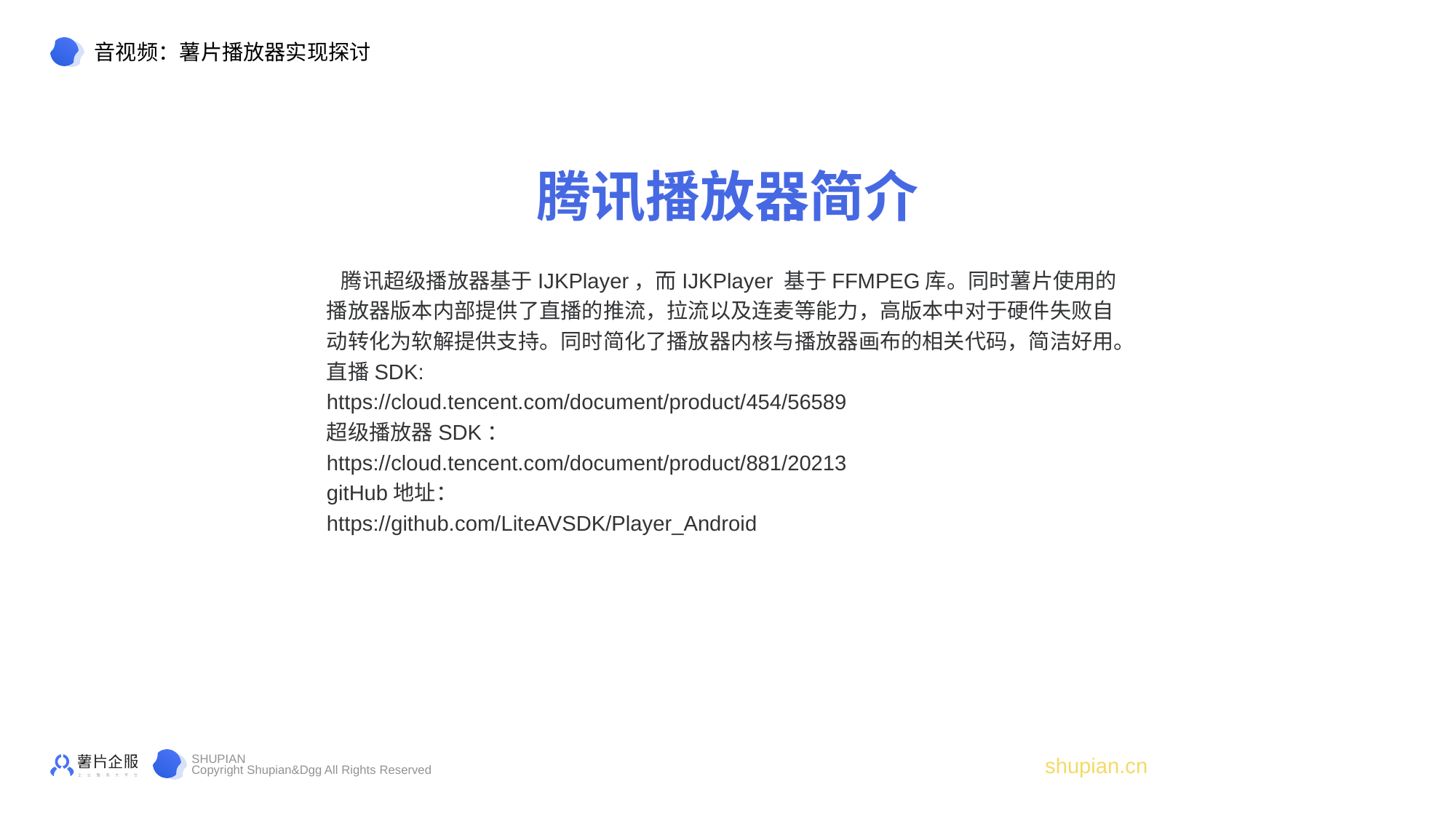

腾讯播放器简介
  腾讯超级播放器基于IJKPlayer，而IJKPlayer 基于FFMPEG库。同时薯片使用的播放器版本内部提供了直播的推流，拉流以及连麦等能力，高版本中对于硬件失败自动转化为软解提供支持。同时简化了播放器内核与播放器画布的相关代码，简洁好用。
直播SDK:
https://cloud.tencent.com/document/product/454/56589
超级播放器SDK：
https://cloud.tencent.com/document/product/881/20213
gitHub地址：
https://github.com/LiteAVSDK/Player_Android